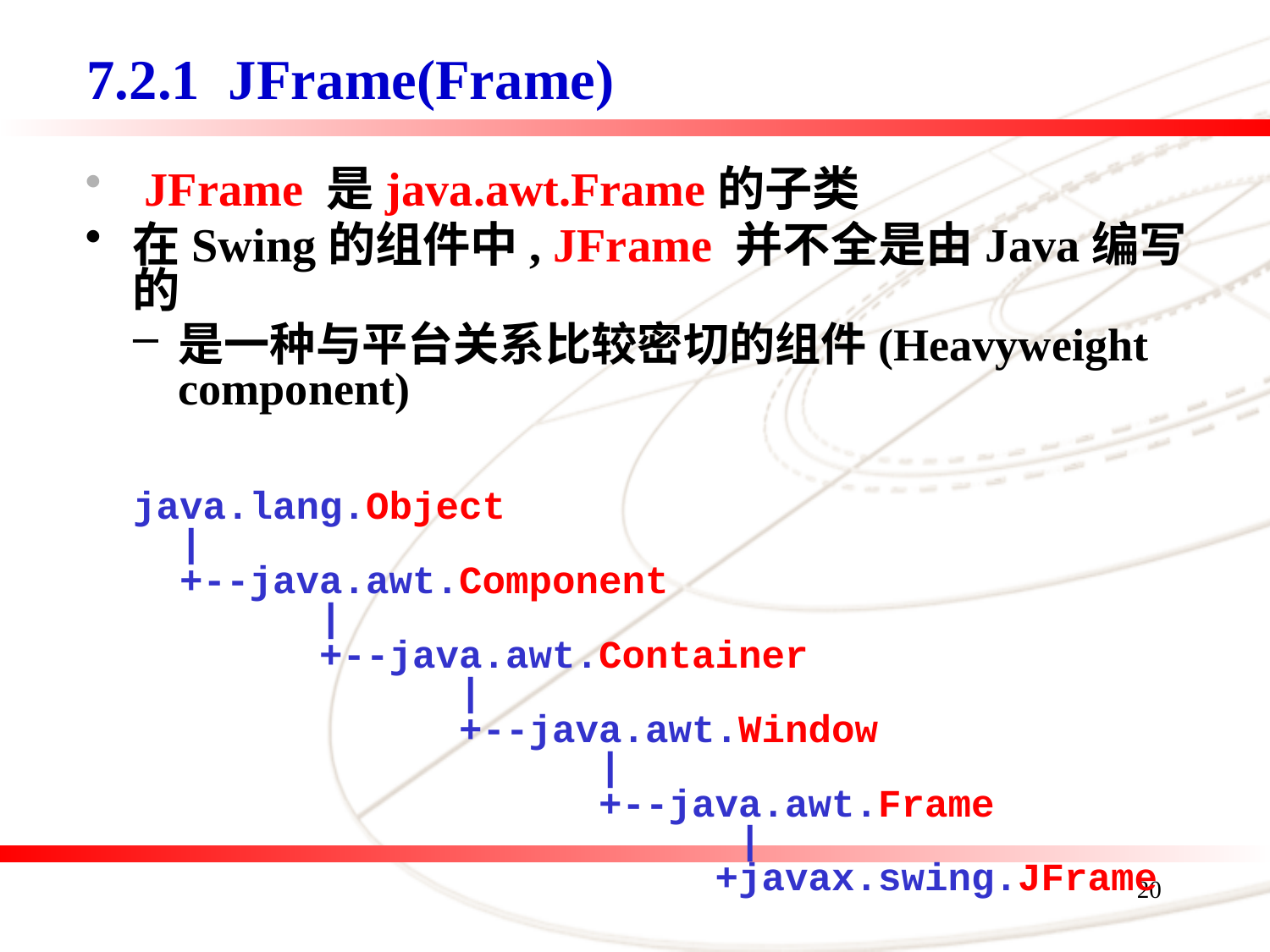

7.2.1  JFrame(Frame)
 JFrame 是java.awt.Frame的子类
在Swing的组件中, JFrame 并不全是由Java编写的
是一种与平台关系比较密切的组件(Heavyweight component)

java.lang.Object
  |
  +--java.awt.Component
        |
        +--java.awt.Container
              |
              +--java.awt.Window
                    |
                    +--java.awt.Frame
                          |
                         +javax.swing.JFrame
20